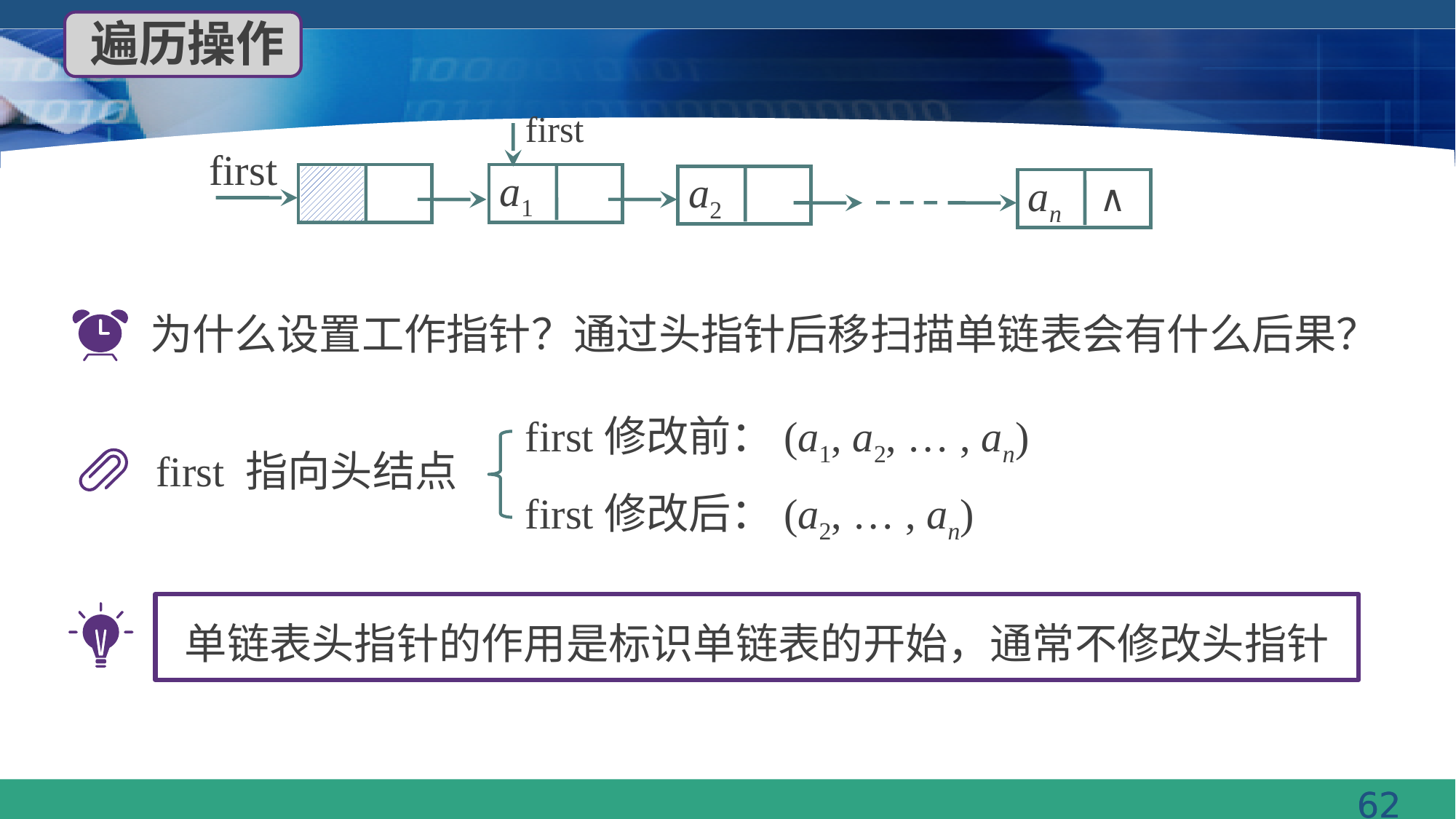

遍历操作

first

first

a1

a2

∧
an

为什么设置工作指针？通过头指针后移扫描单链表会有什么后果？

first修改前：(a1, a2, … , an)

first 指向头结点

first修改后：(a2, … , an)
单链表头指针的作用是标识单链表的开始，通常不修改头指针